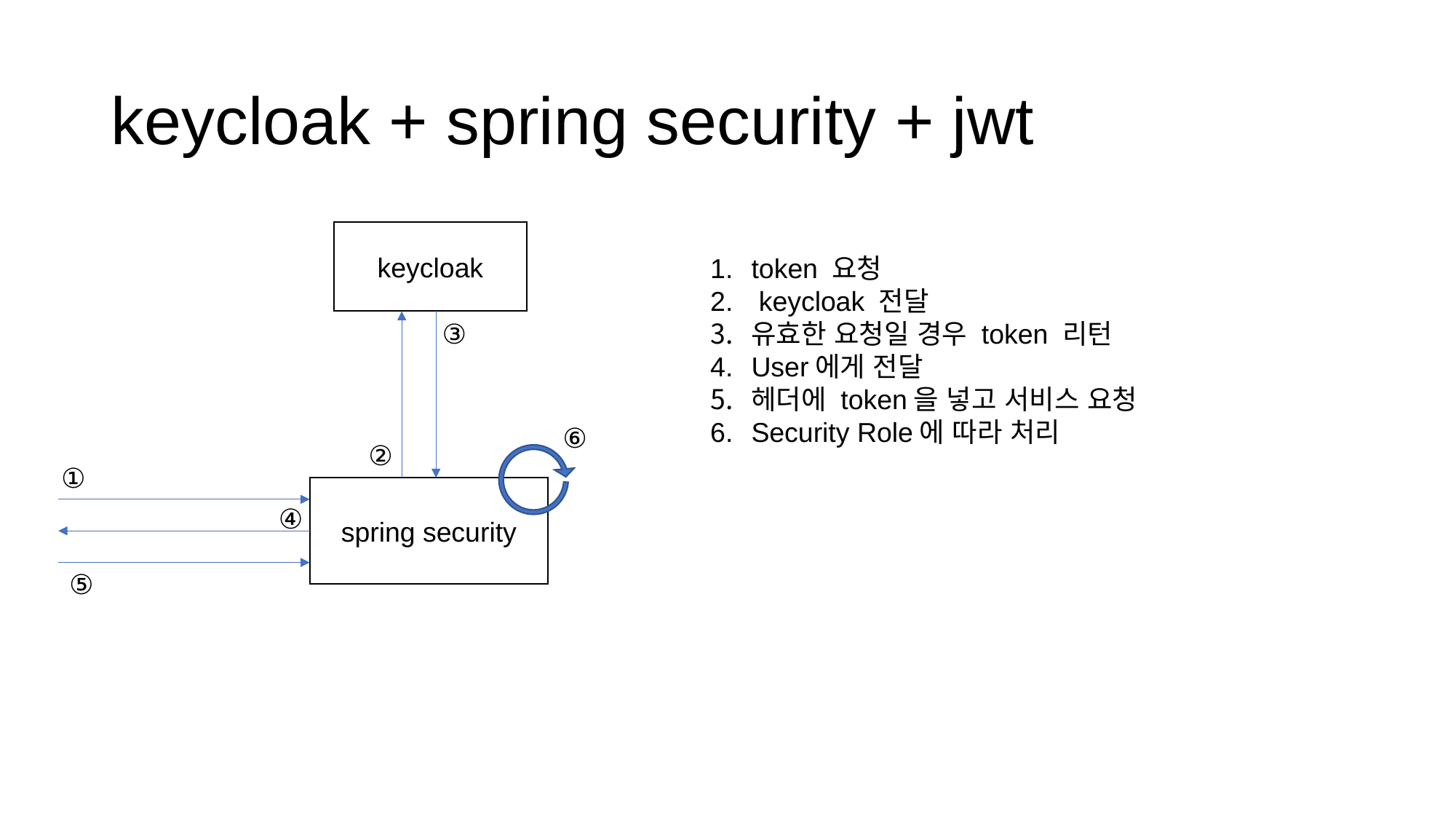

# keycloak + spring security + jwt
keycloak
token 요청
 keycloak 전달
유효한 요청일 경우 token 리턴
User에게 전달
헤더에 token을 넣고 서비스 요청
Security Role에 따라 처리

③
⑥
②

①
spring security
④
⑤